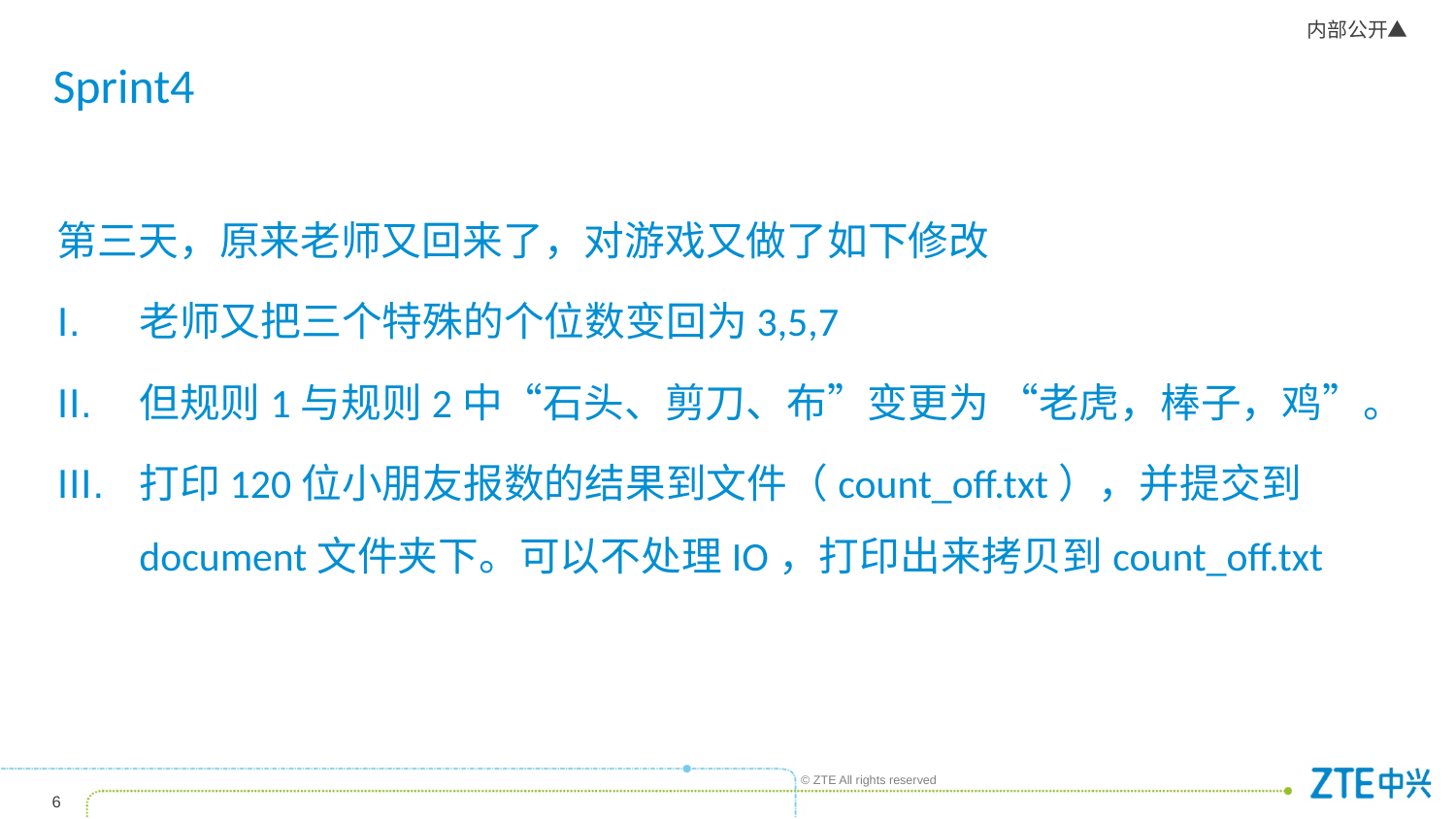

# Sprint4
第三天，原来老师又回来了，对游戏又做了如下修改
老师又把三个特殊的个位数变回为3,5,7
但规则1与规则2中“石头、剪刀、布”变更为 “老虎，棒子，鸡”。
打印120位小朋友报数的结果到文件（count_off.txt），并提交到document文件夹下。可以不处理IO，打印出来拷贝到count_off.txt